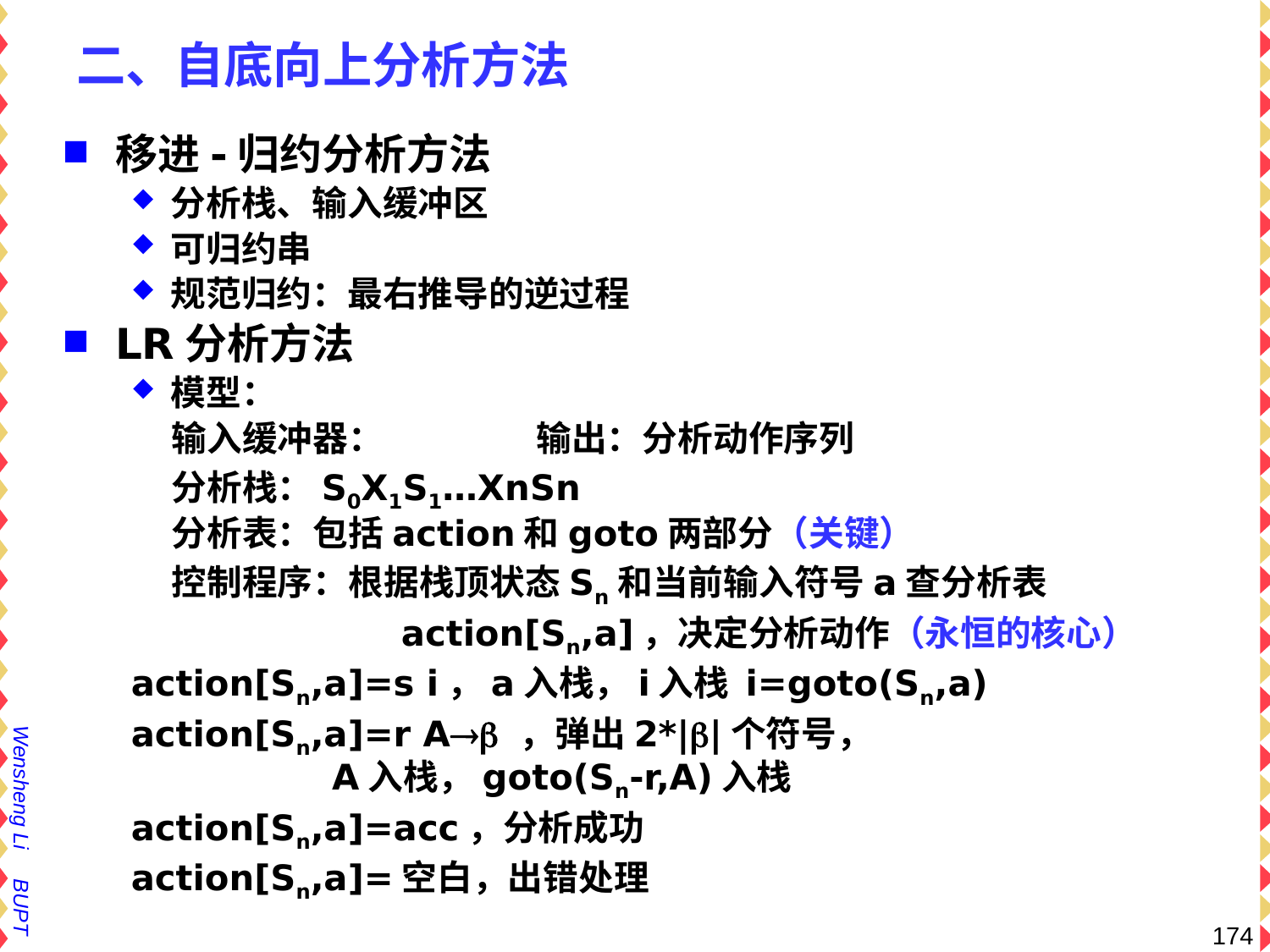

# 二、自底向上分析方法
移进-归约分析方法
分析栈、输入缓冲区
可归约串
规范归约：最右推导的逆过程
LR分析方法
模型：
    输入缓冲器：                   输出：分析动作序列
    分析栈：S0X1S1…XnSn
    分析表：包括action和goto两部分（关键）
    控制程序：根据栈顶状态Sn和当前输入符号a查分析表
                      action[Sn,a]，决定分析动作（永恒的核心）
action[Sn,a]=s i，a入栈，i入栈 i=goto(Sn,a)
action[Sn,a]=r A→β ，弹出2*|β|个符号，
                   A入栈，goto(Sn-r,A)入栈
action[Sn,a]=acc，分析成功
action[Sn,a]=空白，出错处理
174